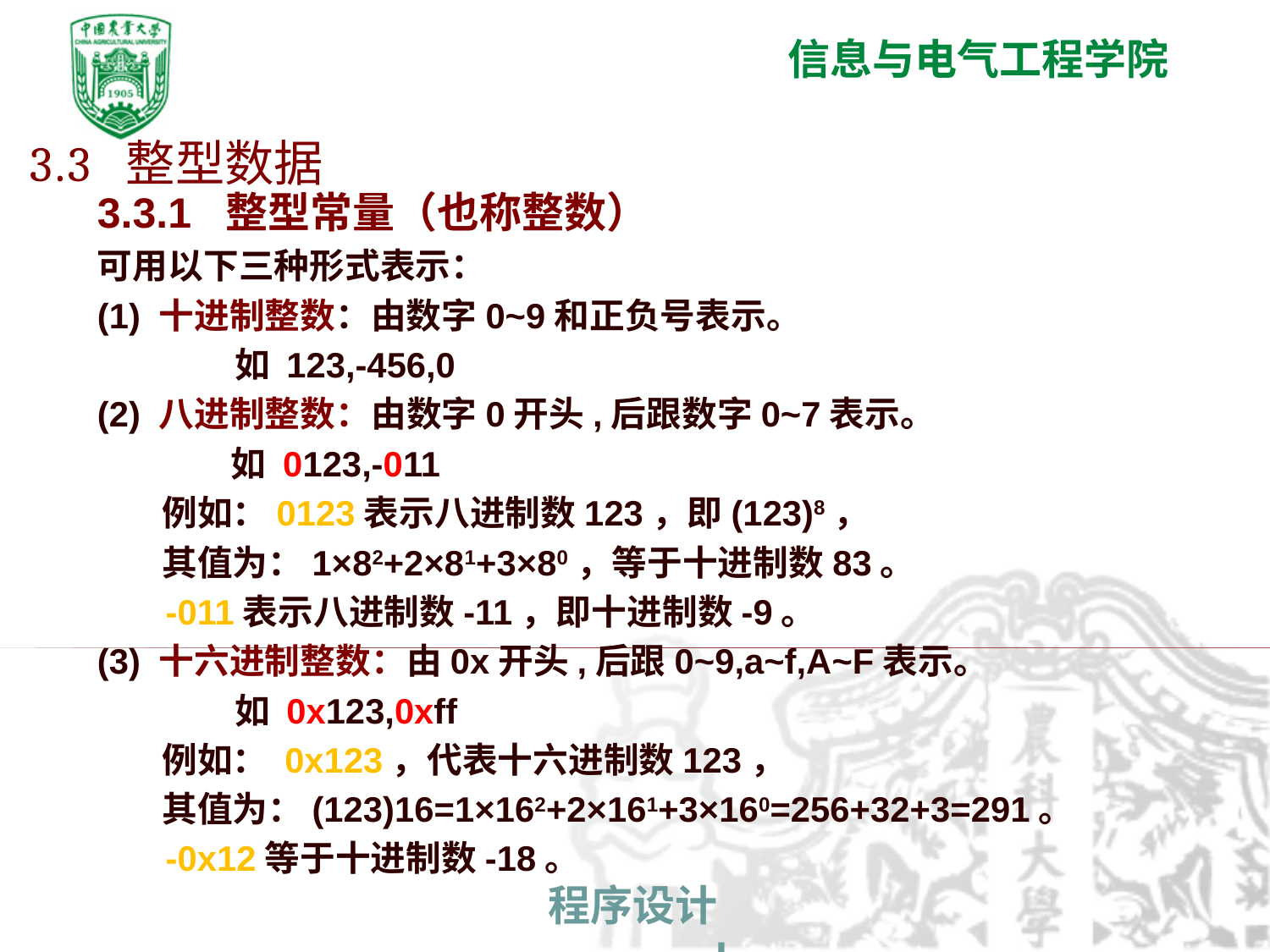

3.3  整型数据
3.3.1  整型常量（也称整数）
可用以下三种形式表示：
(1) 十进制整数：由数字0~9和正负号表示。
                如 123,-456,0
(2) 八进制整数：由数字0开头,后跟数字0~7表示。
                如 0123,-011
       例如：0123表示八进制数123，即(123)8，
       其值为：1×82+2×81+3×80，等于十进制数83。
       -011表示八进制数-11，即十进制数-9。
(3) 十六进制整数：由0x开头,后跟0~9,a~f,A~F表示。
                如 0x123,0xff
       例如： 0x123，代表十六进制数123，
       其值为：(123)16=1×162+2×161+3×160=256+32+3=291。
       -0x12等于十进制数-18。